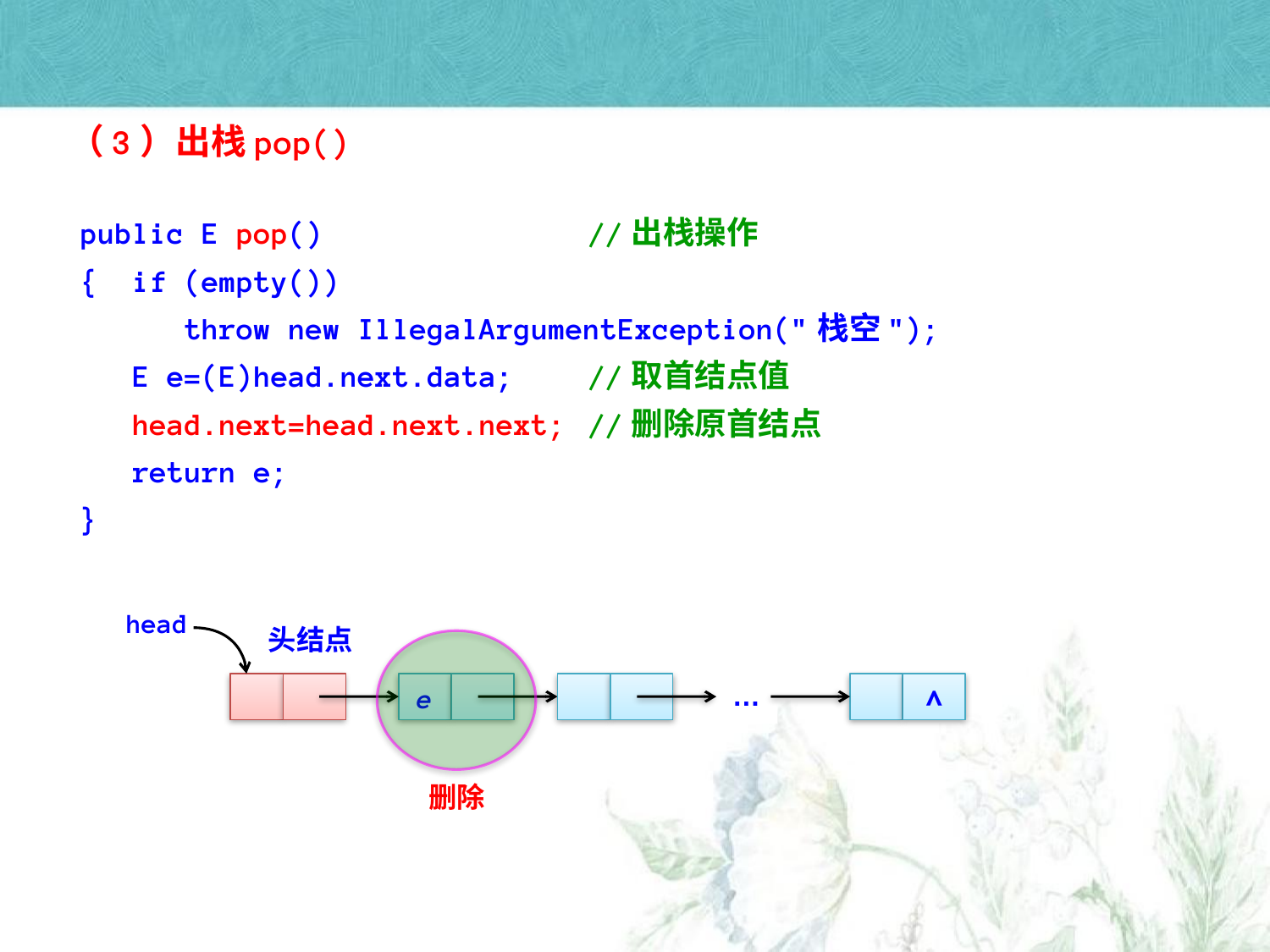

（3）出栈pop()
public E pop()			//出栈操作
{  if (empty())
      throw new IllegalArgumentException("栈空");
   E e=(E)head.next.data;	//取首结点值
   head.next=head.next.next;	//删除原首结点
   return e;
}
head
头结点

e

∧

…

删除